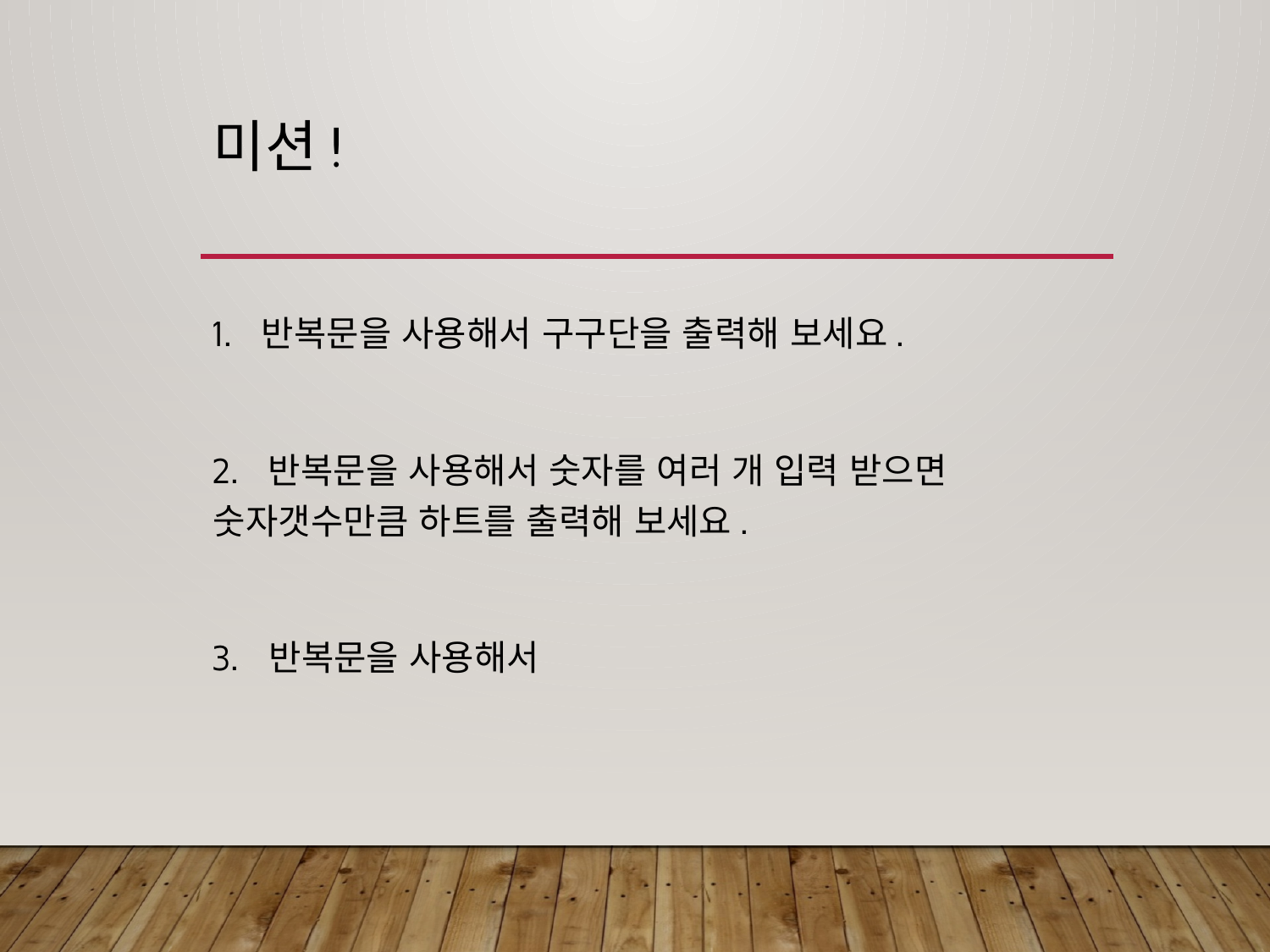

# 미션!
1.  반복문을 사용해서 구구단을 출력해 보세요.

2.  반복문을 사용해서 숫자를 여러 개 입력 받으면 숫자갯수만큼 하트를 출력해 보세요.

3.  반복문을 사용해서